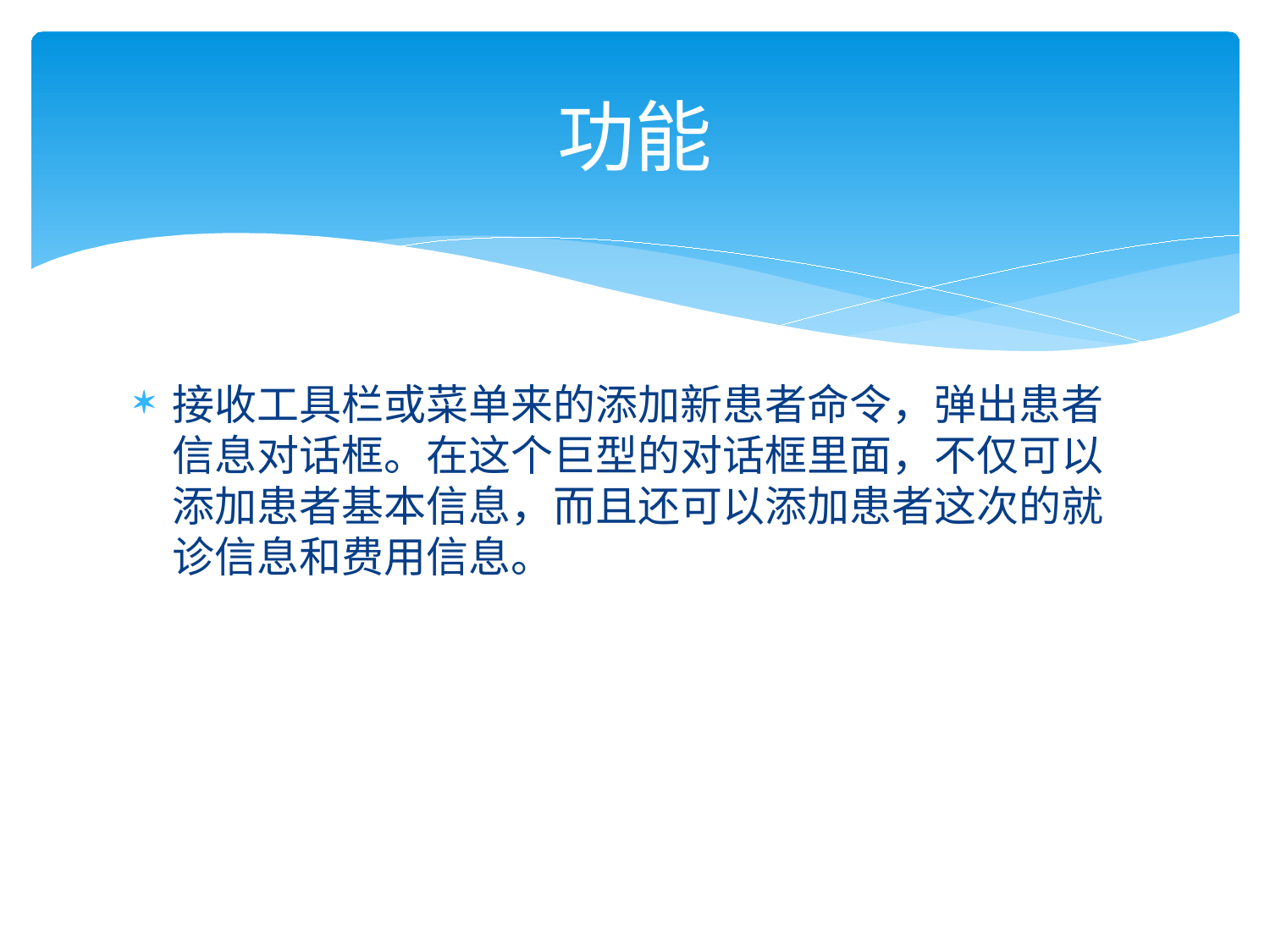

# 功能
接收工具栏或菜单来的添加新患者命令，弹出患者信息对话框。在这个巨型的对话框里面，不仅可以添加患者基本信息，而且还可以添加患者这次的就诊信息和费用信息。